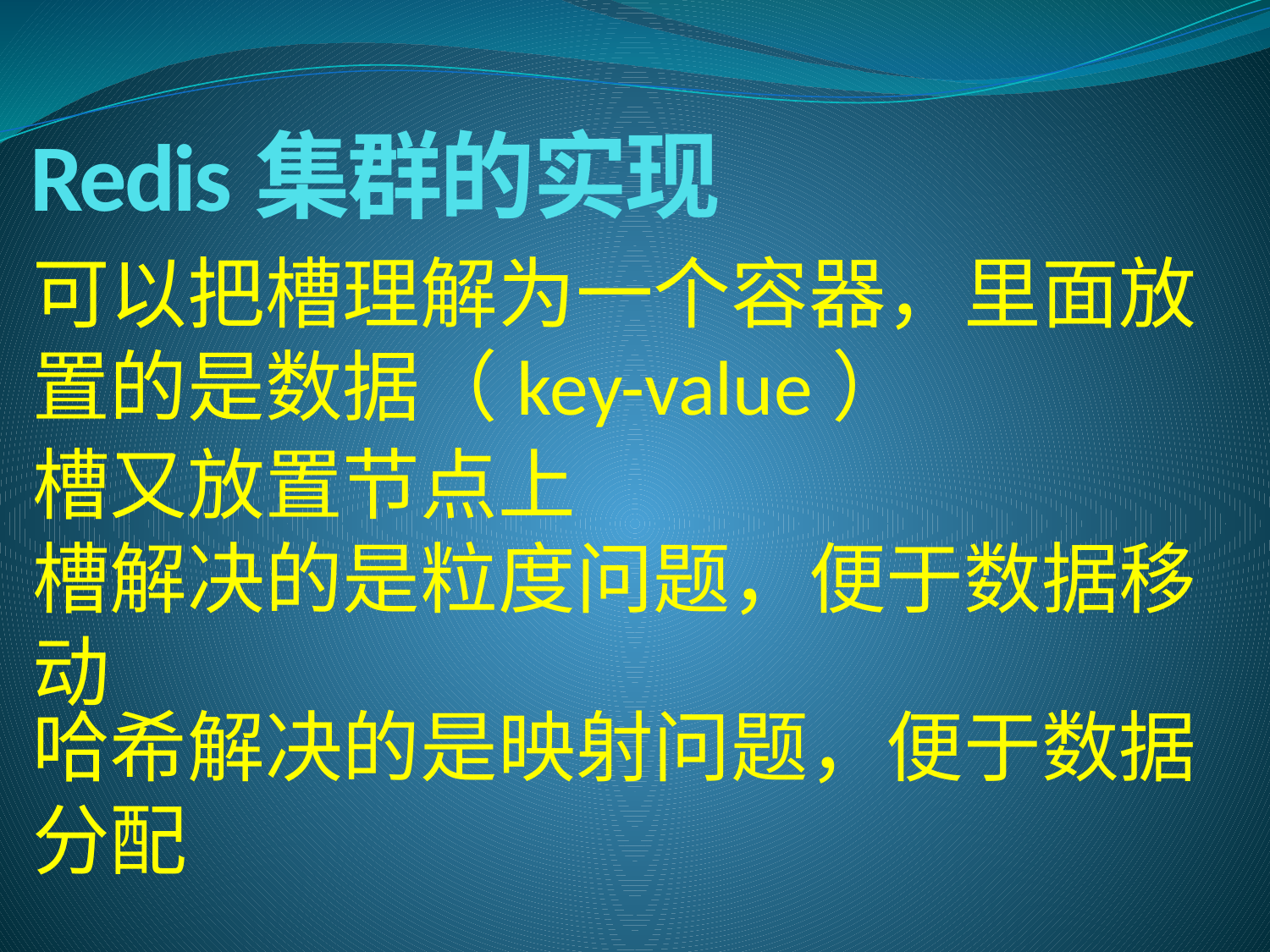

# Redis集群的实现
可以把槽理解为一个容器，里面放置的是数据（key-value）
槽又放置节点上
槽解决的是粒度问题，便于数据移动
哈希解决的是映射问题，便于数据分配